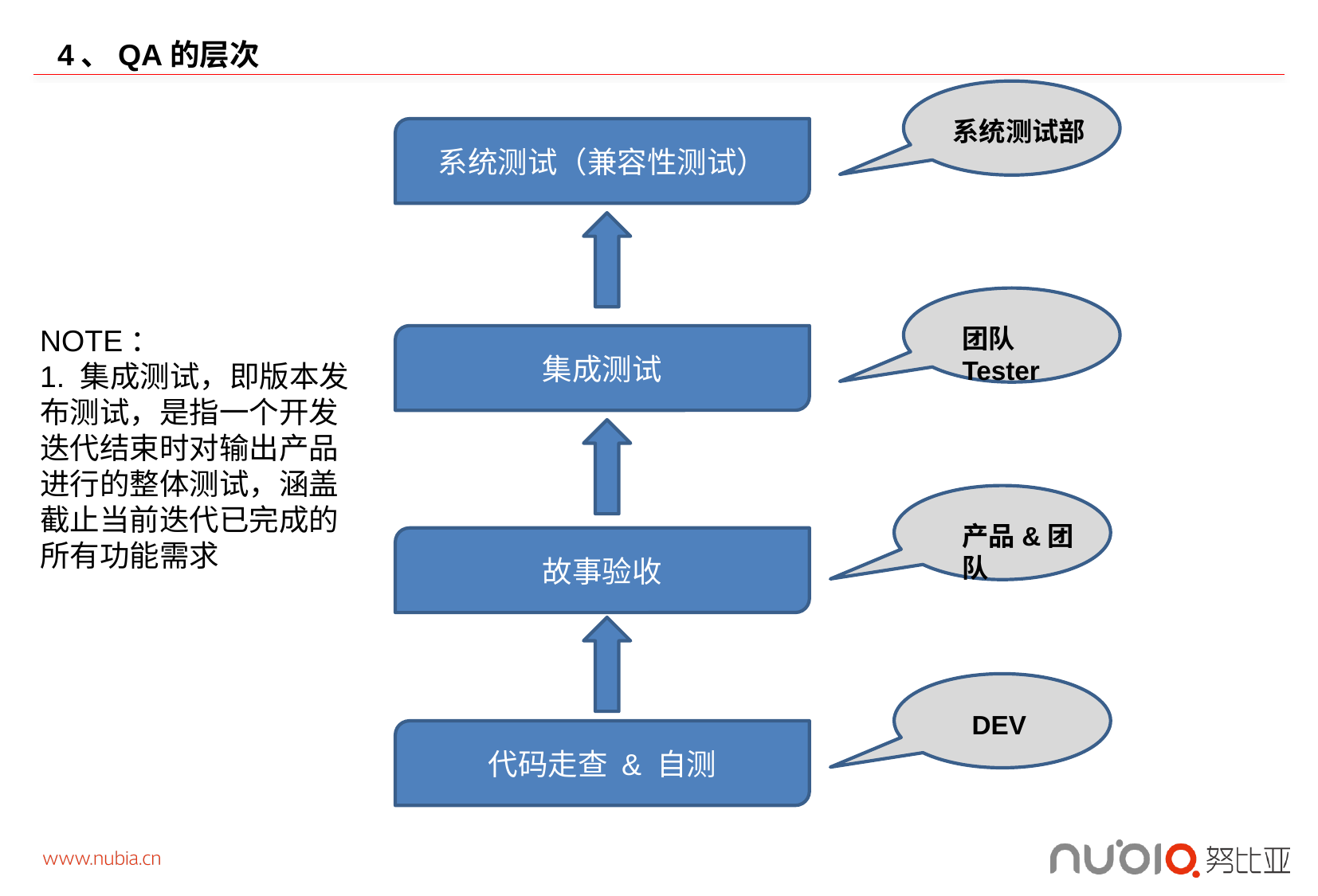

# 4、QA的层次

系统测试部
系统测试（兼容性测试）

NOTE：
1. 集成测试，即版本发布测试，是指一个开发迭代结束时对输出产品进行的整体测试，涵盖截止当前迭代已完成的所有功能需求
团队Tester
集成测试

产品&团队
故事验收

DEV
代码走查 & 自测